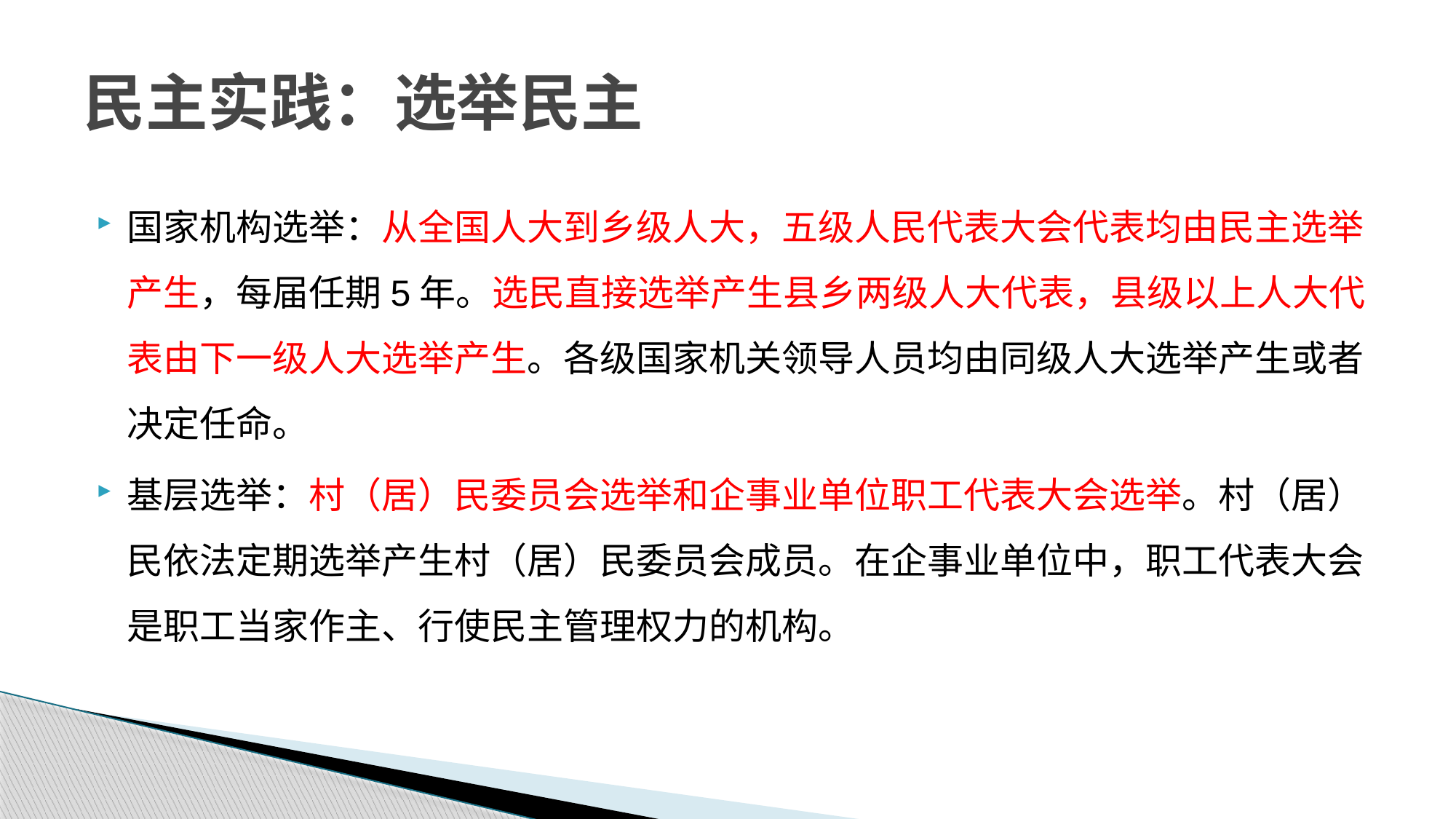

# 民主实践：选举民主
国家机构选举：从全国人大到乡级人大，五级人民代表大会代表均由民主选举产生，每届任期5年。选民直接选举产生县乡两级人大代表，县级以上人大代表由下一级人大选举产生。各级国家机关领导人员均由同级人大选举产生或者决定任命。
基层选举：村（居）民委员会选举和企事业单位职工代表大会选举。村（居）民依法定期选举产生村（居）民委员会成员。在企事业单位中，职工代表大会是职工当家作主、行使民主管理权力的机构。